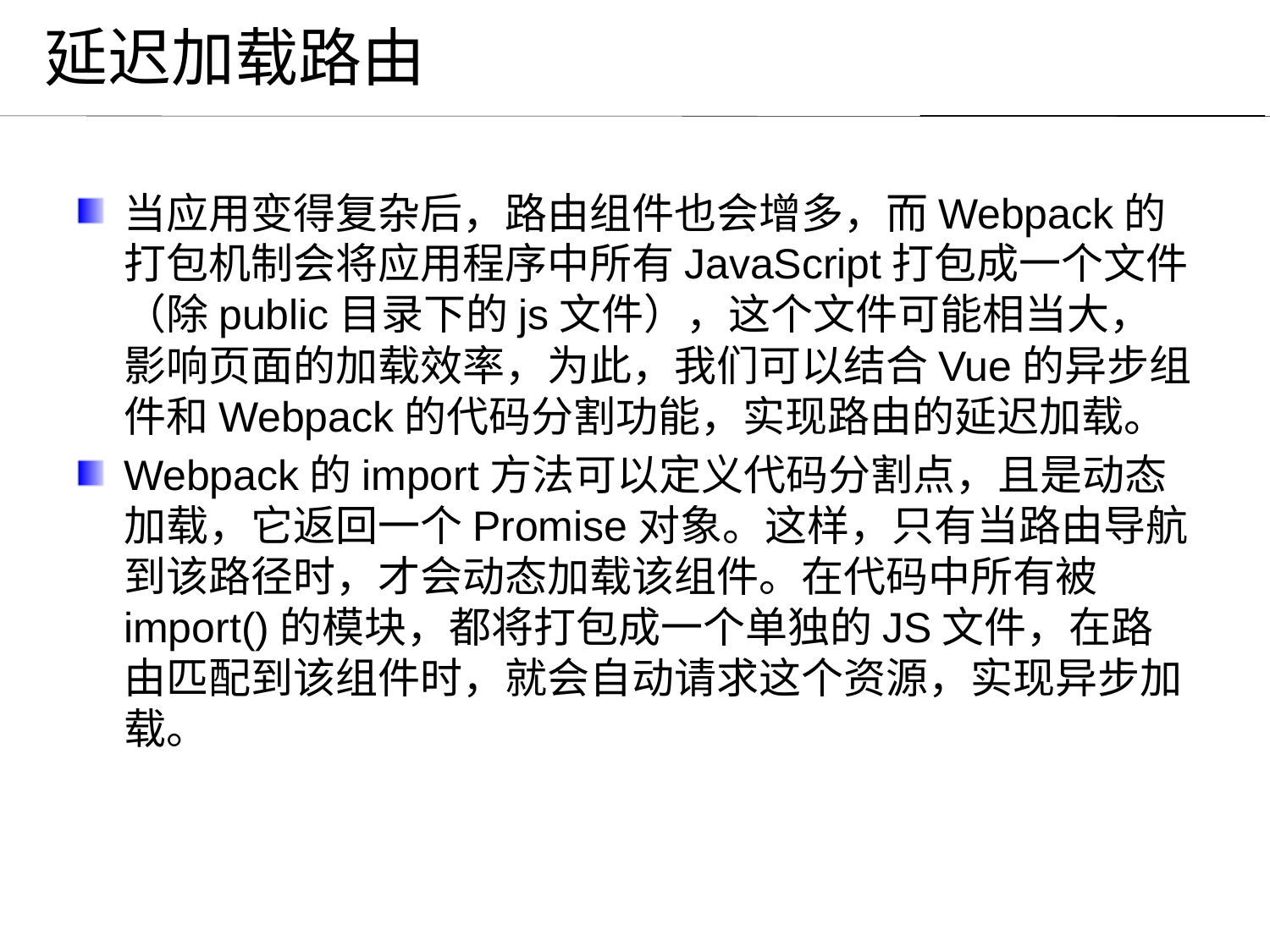

# 延迟加载路由
当应用变得复杂后，路由组件也会增多，而Webpack的打包机制会将应用程序中所有JavaScript打包成一个文件（除public目录下的js文件），这个文件可能相当大，影响页面的加载效率，为此，我们可以结合Vue的异步组件和Webpack的代码分割功能，实现路由的延迟加载。
Webpack的import方法可以定义代码分割点，且是动态加载，它返回一个Promise对象。这样，只有当路由导航到该路径时，才会动态加载该组件。在代码中所有被import()的模块，都将打包成一个单独的JS文件，在路由匹配到该组件时，就会自动请求这个资源，实现异步加载。